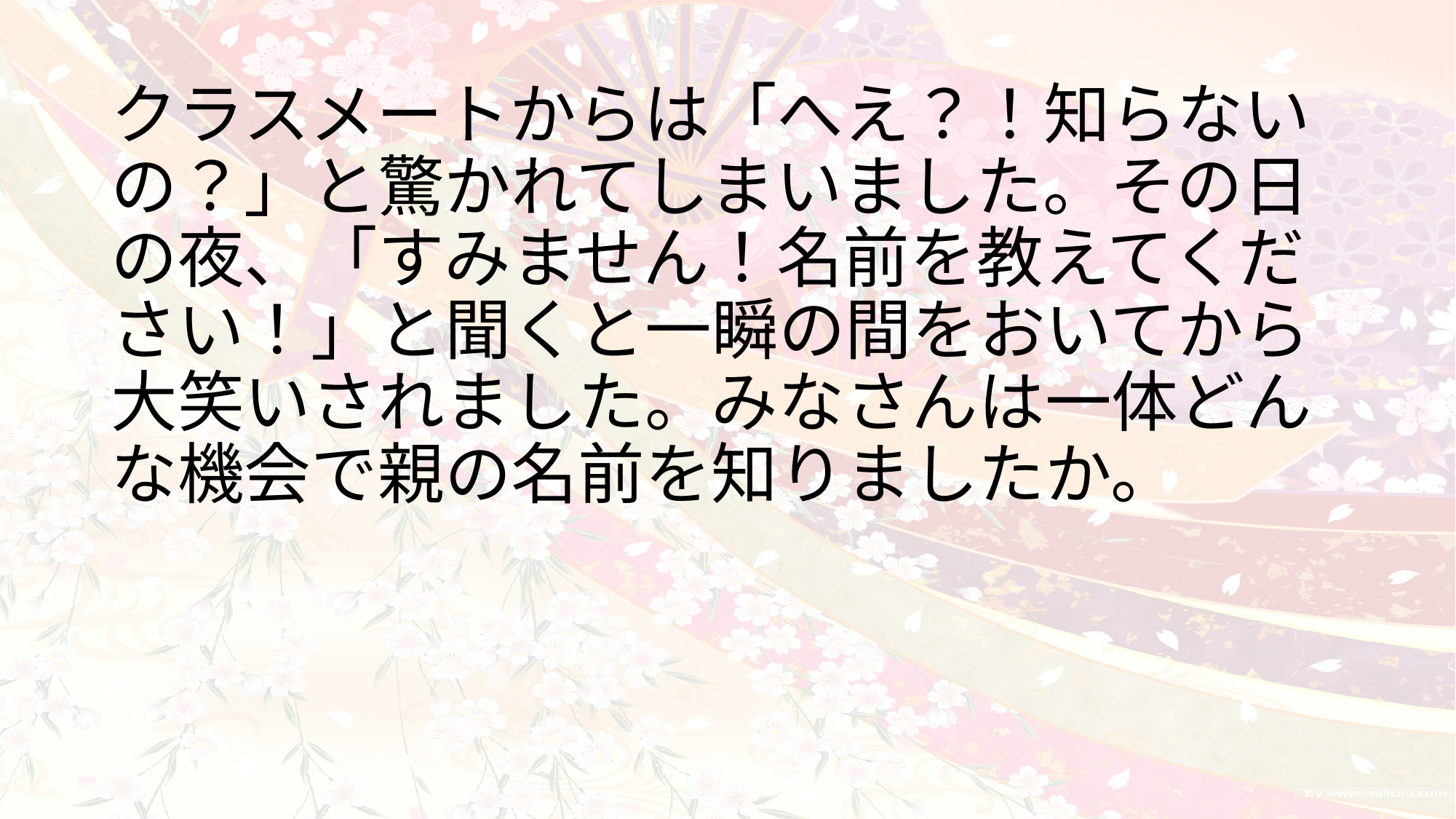

クラスメートからは「へえ？！知らないの？」と驚かれてしまいました。その日の夜、「すみません！名前を教えてください！」と聞くと一瞬の間をおいてから大笑いされました。みなさんは一体どんな機会で親の名前を知りましたか。